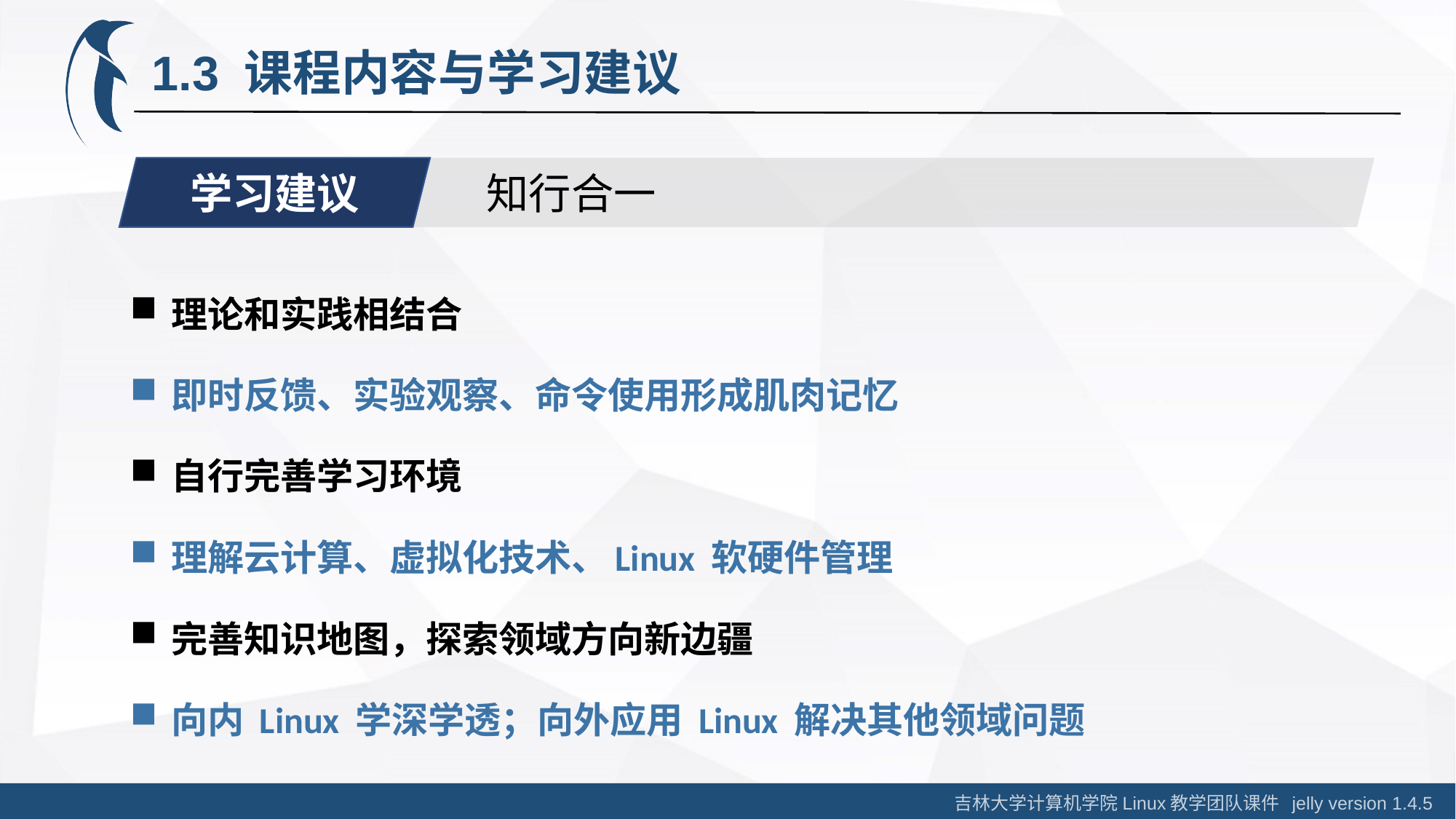

# 1.3 课程内容与学习建议
学习建议
知行合一
 理论和实践相结合
 即时反馈、实验观察、命令使用形成肌肉记忆
 自行完善学习环境
 理解云计算、虚拟化技术、Linux 软硬件管理
 完善知识地图，探索领域方向新边疆
 向内 Linux 学深学透；向外应用 Linux 解决其他领域问题